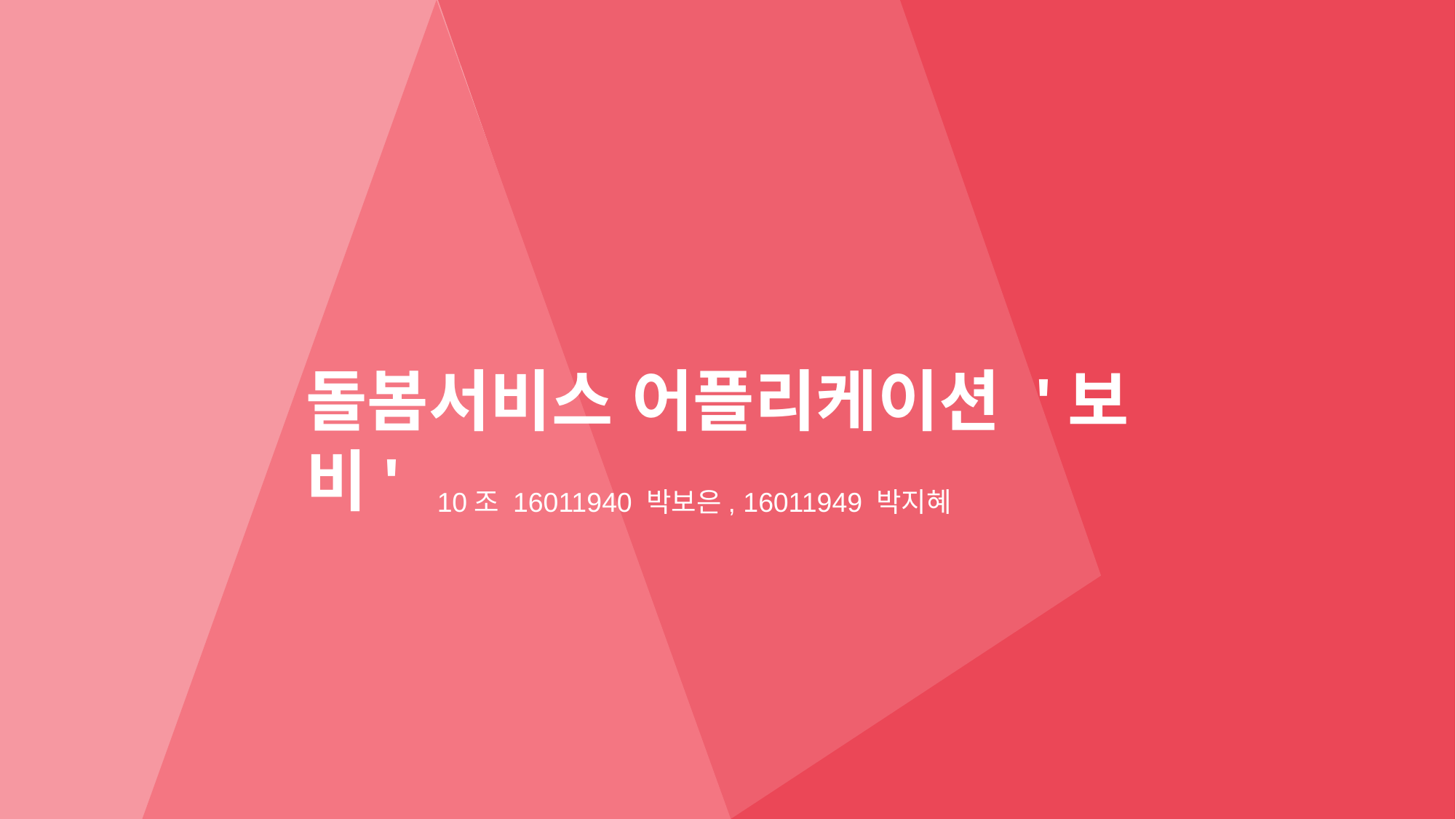

돌봄서비스 어플리케이션 '보비'
10조 16011940 박보은, 16011949 박지혜